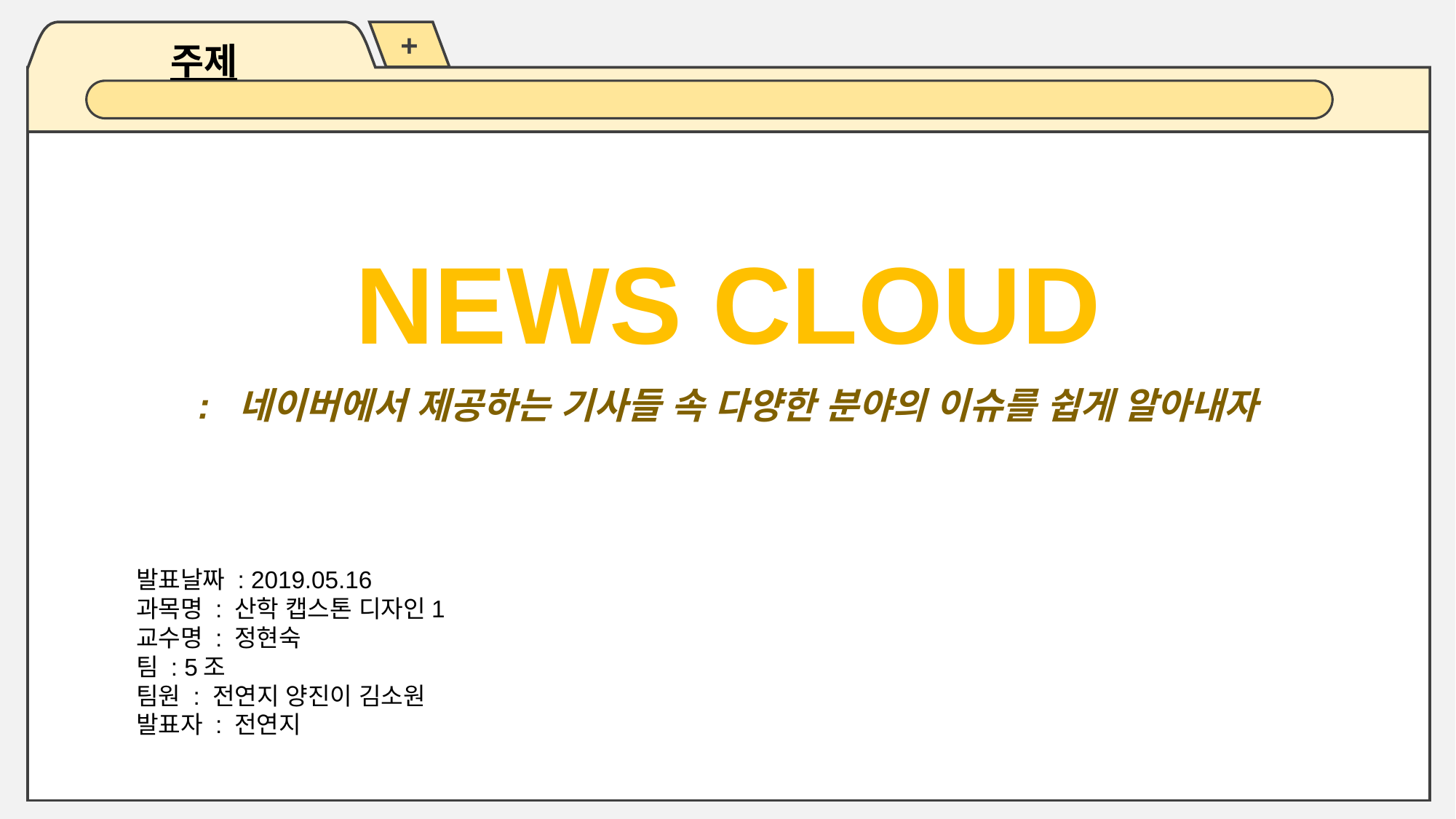

주제

+

NEWS CLOUD

:  네이버에서 제공하는 기사들 속 다양한 분야의 이슈를 쉽게 알아내자

발표날짜 : 2019.05.16
과목명 : 산학 캡스톤 디자인1
교수명 : 정현숙
팀 : 5조
팀원 : 전연지 양진이 김소원
발표자 : 전연지